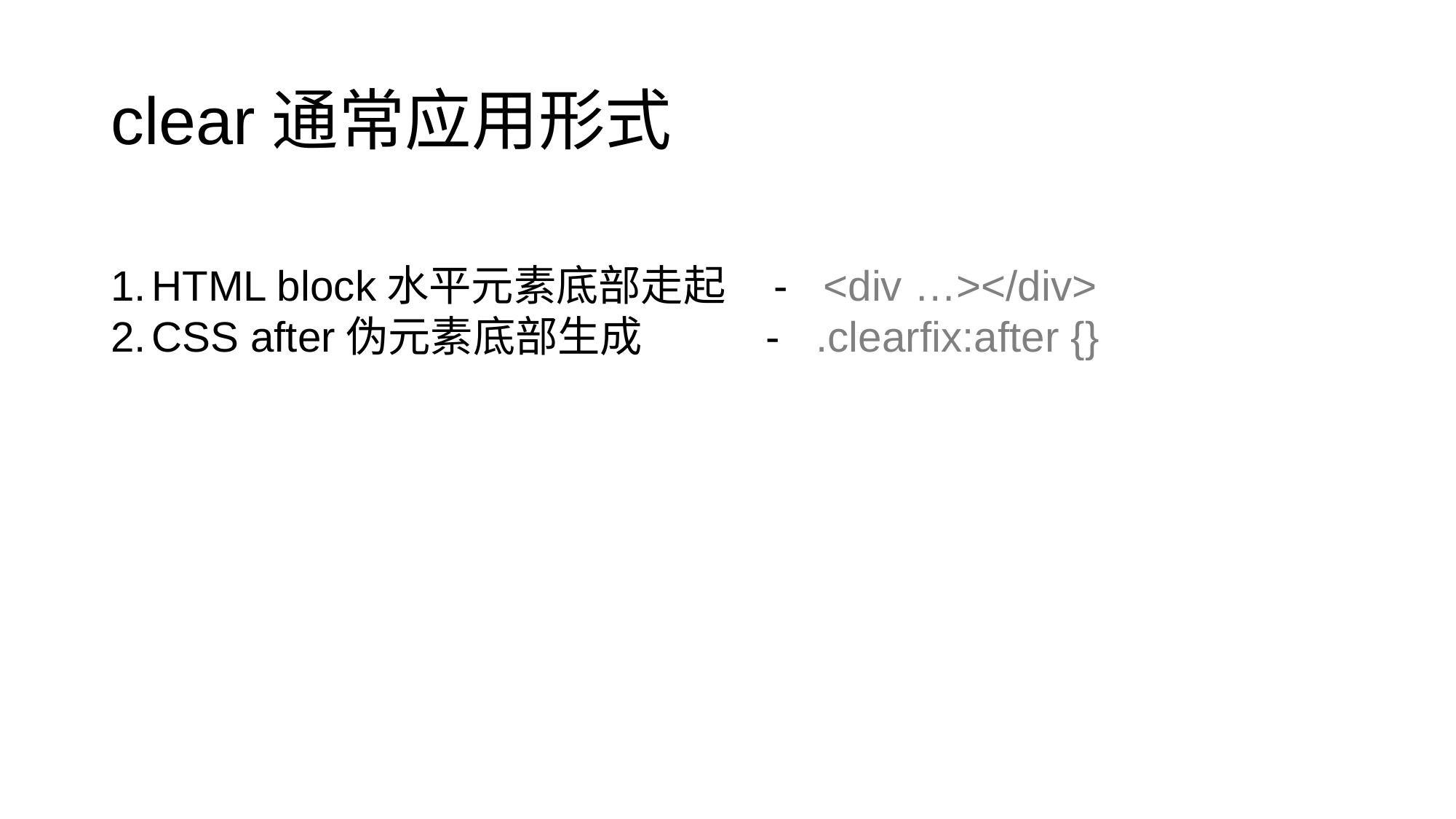

# clear通常应用形式
HTML block水平元素底部走起    -   <div …></div>
CSS after伪元素底部生成            -   .clearfix:after {}